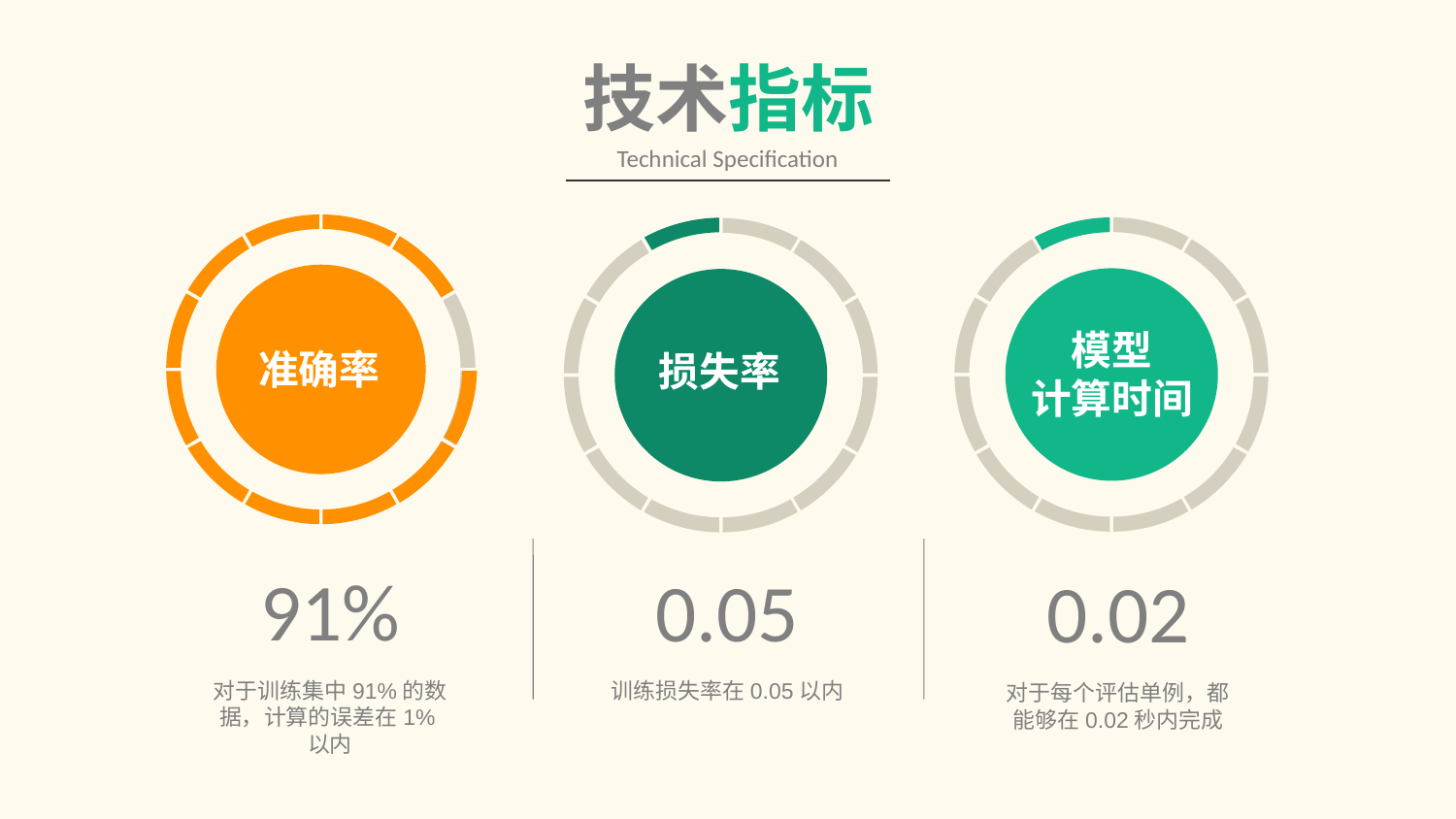

技术指标
Technical Specification

模型
计算时间
准确率
损失率

91%

对于训练集中91%的数据，计算的误差在1%以内
0.05

训练损失率在0.05以内
0.02

对于每个评估单例，都能够在0.02秒内完成